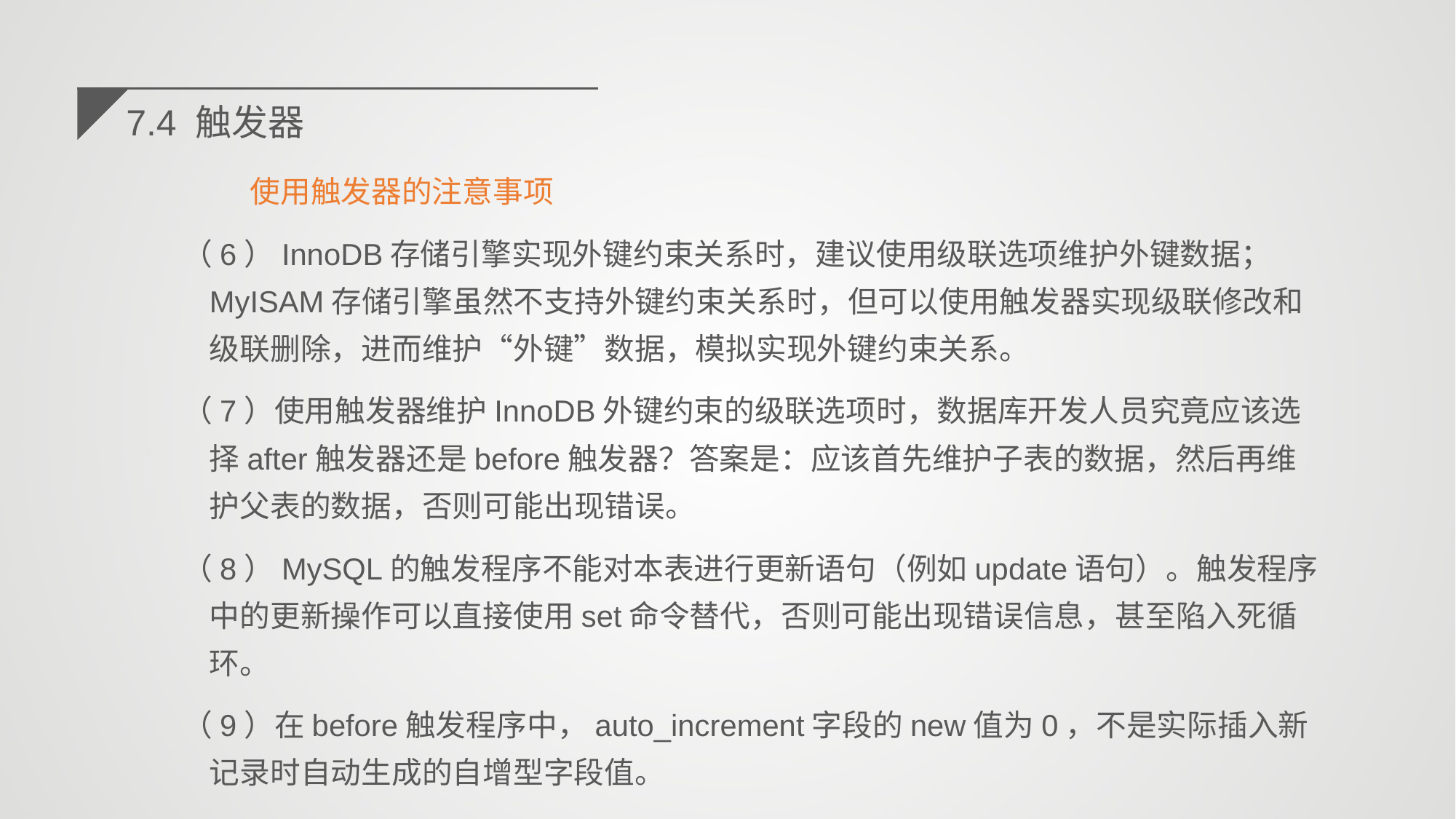

7.4 触发器

         使用触发器的注意事项
（6）InnoDB存储引擎实现外键约束关系时，建议使用级联选项维护外键数据；MyISAM存储引擎虽然不支持外键约束关系时，但可以使用触发器实现级联修改和级联删除，进而维护“外键”数据，模拟实现外键约束关系。
（7）使用触发器维护InnoDB外键约束的级联选项时，数据库开发人员究竟应该选择after触发器还是before触发器？答案是：应该首先维护子表的数据，然后再维护父表的数据，否则可能出现错误。
（8）MySQL的触发程序不能对本表进行更新语句（例如update语句）。触发程序中的更新操作可以直接使用set命令替代，否则可能出现错误信息，甚至陷入死循环。
（9）在before触发程序中，auto_increment字段的new值为0，不是实际插入新记录时自动生成的自增型字段值。
（10）添加触发器后，建议对其进行详细的测试，测试通过后再决定是否使用触发器。